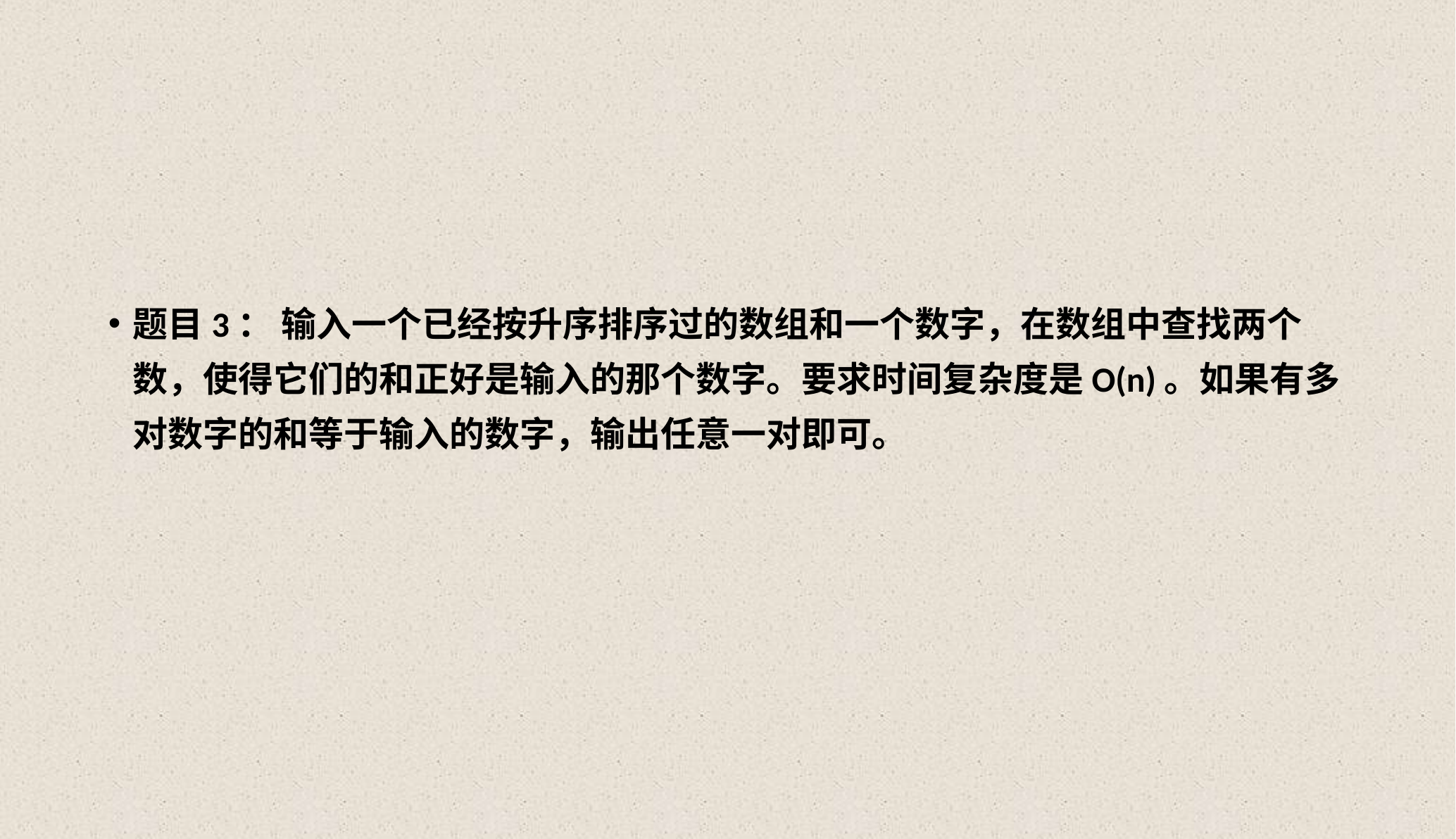

题目3： 输入一个已经按升序排序过的数组和一个数字，在数组中查找两个数，使得它们的和正好是输入的那个数字。要求时间复杂度是O(n)。如果有多对数字的和等于输入的数字，输出任意一对即可。